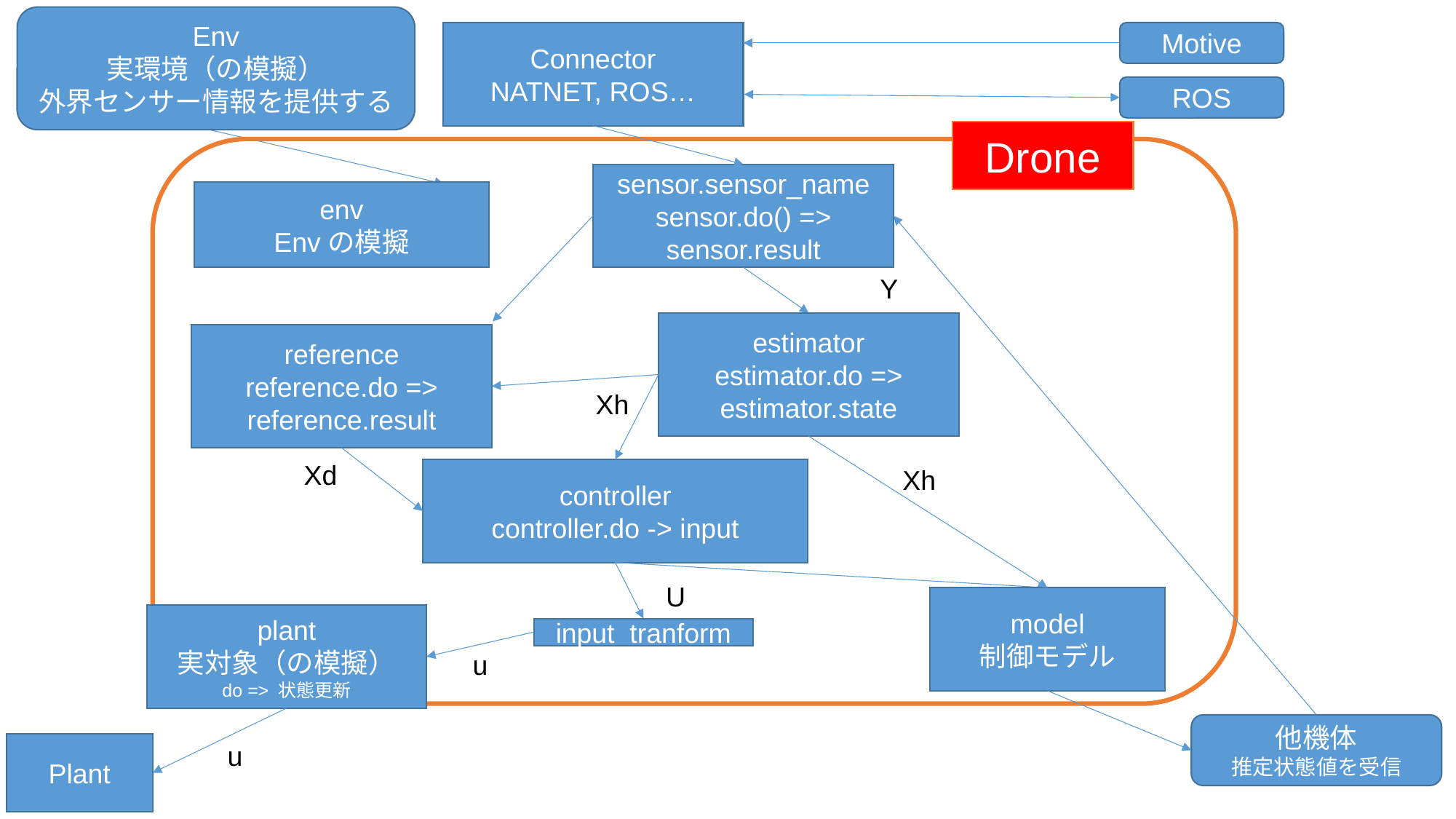

Env
実環境（の模擬）
外界センサー情報を提供する
Connector
NATNET, ROS…
Motive
ROS
Drone

sensor.sensor_name
sensor.do() => sensor.result
env
Envの模擬
Y
estimator
estimator.do => estimator.state
reference
reference.do => reference.result
Xh
Xd
Xh
controller
controller.do -> input
U
model
制御モデル
plant
実対象（の模擬）
do => 状態更新
input_tranform
u
他機体
推定状態値を受信
u
Plant